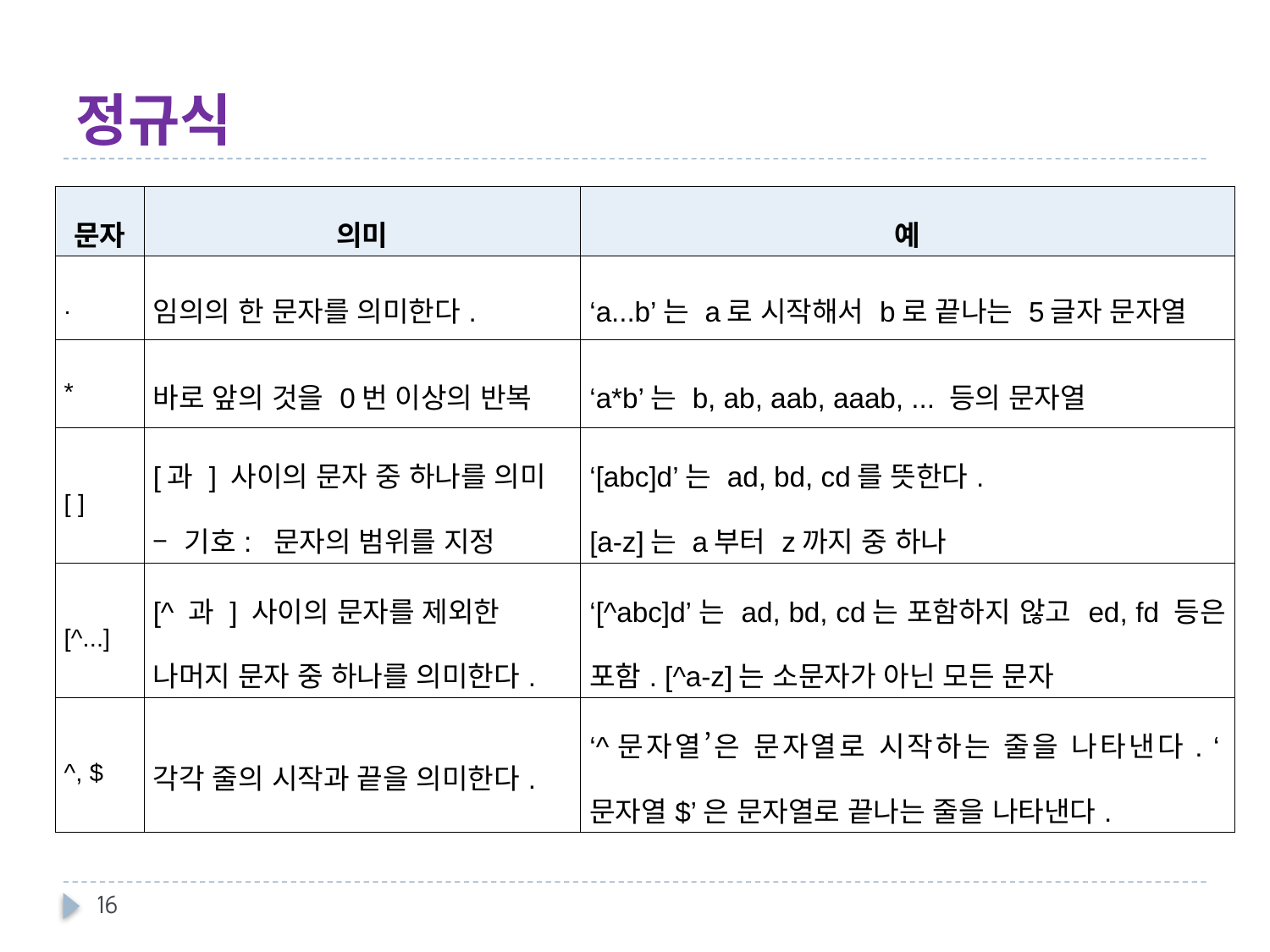

# 정규식
| 문자 | 의미 | 예 |
| --- | --- | --- |
| . | 임의의 한 문자를 의미한다. | ‘a...b’는 a로 시작해서 b로 끝나는 5글자 문자열 |
| \* | 바로 앞의 것을 0번 이상의 반복 | ‘a\*b’는 b, ab, aab, aaab, ... 등의 문자열 |
| [ ] | [과 ] 사이의 문자 중 하나를 의미 – 기호: 문자의 범위를 지정 | ‘[abc]d’는 ad, bd, cd를 뜻한다. [a-z]는 a부터 z까지 중 하나 |
| [^...] | [^ 과 ] 사이의 문자를 제외한 나머지 문자 중 하나를 의미한다. | ‘[^abc]d’는 ad, bd, cd는 포함하지 않고 ed, fd 등은 포함. [^a-z]는 소문자가 아닌 모든 문자 |
| ^, $ | 각각 줄의 시작과 끝을 의미한다. | ‘^문자열’은 문자열로 시작하는 줄을 나타낸다. ‘문자열$’은 문자열로 끝나는 줄을 나타낸다. |
16